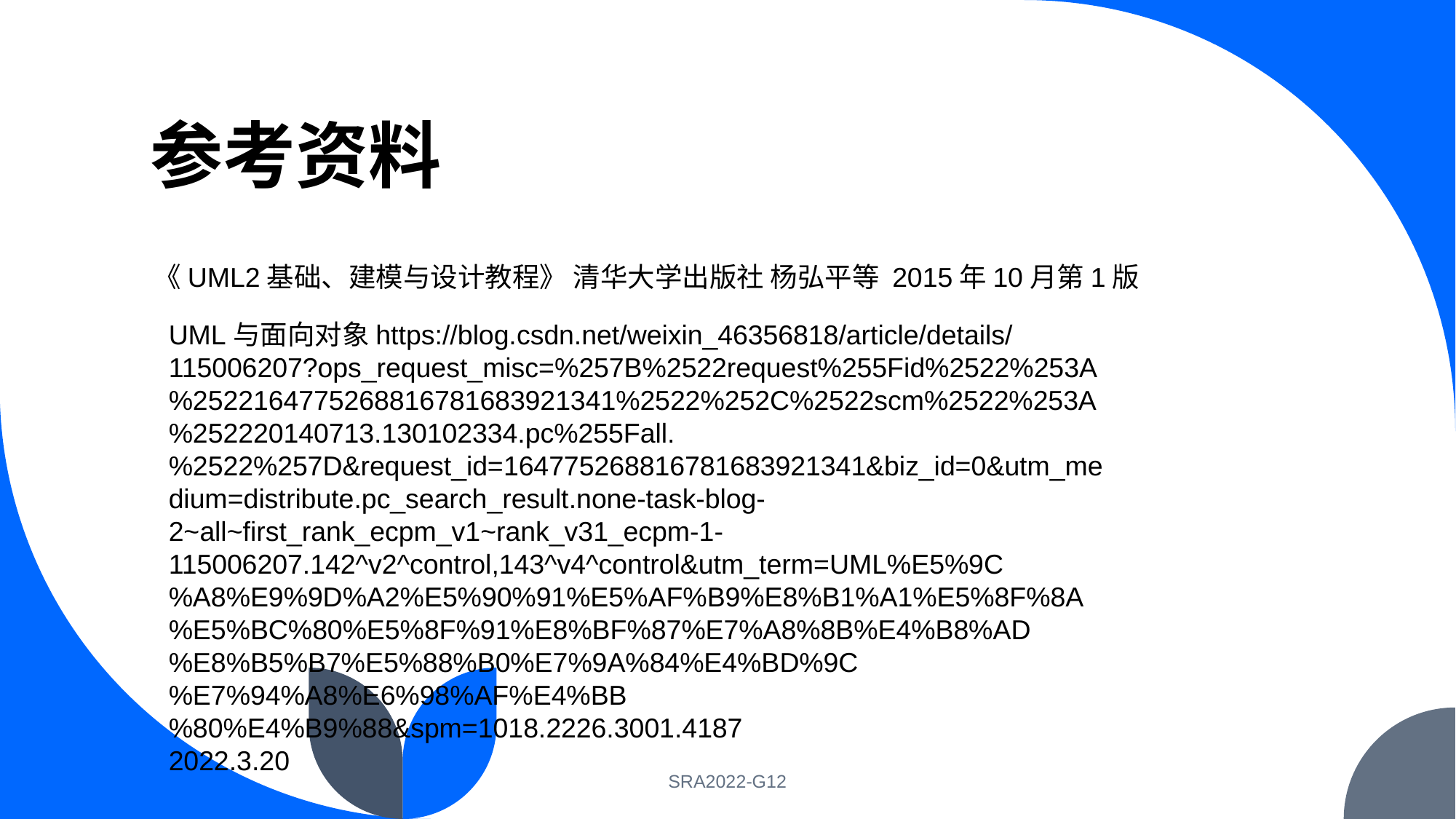

# 参考资料
《UML2基础、建模与设计教程》 清华大学出版社 杨弘平等 2015年10月第1版

UML与面向对象https://blog.csdn.net/weixin_46356818/article/details/115006207?ops_request_misc=%257B%2522request%255Fid%2522%253A%2522164775268816781683921341%2522%252C%2522scm%2522%253A%252220140713.130102334.pc%255Fall.%2522%257D&request_id=164775268816781683921341&biz_id=0&utm_medium=distribute.pc_search_result.none-task-blog-2~all~first_rank_ecpm_v1~rank_v31_ecpm-1-115006207.142^v2^control,143^v4^control&utm_term=UML%E5%9C%A8%E9%9D%A2%E5%90%91%E5%AF%B9%E8%B1%A1%E5%8F%8A%E5%BC%80%E5%8F%91%E8%BF%87%E7%A8%8B%E4%B8%AD%E8%B5%B7%E5%88%B0%E7%9A%84%E4%BD%9C%E7%94%A8%E6%98%AF%E4%BB%80%E4%B9%88&spm=1018.2226.3001.4187
2022.3.20

SRA2022-G12
38